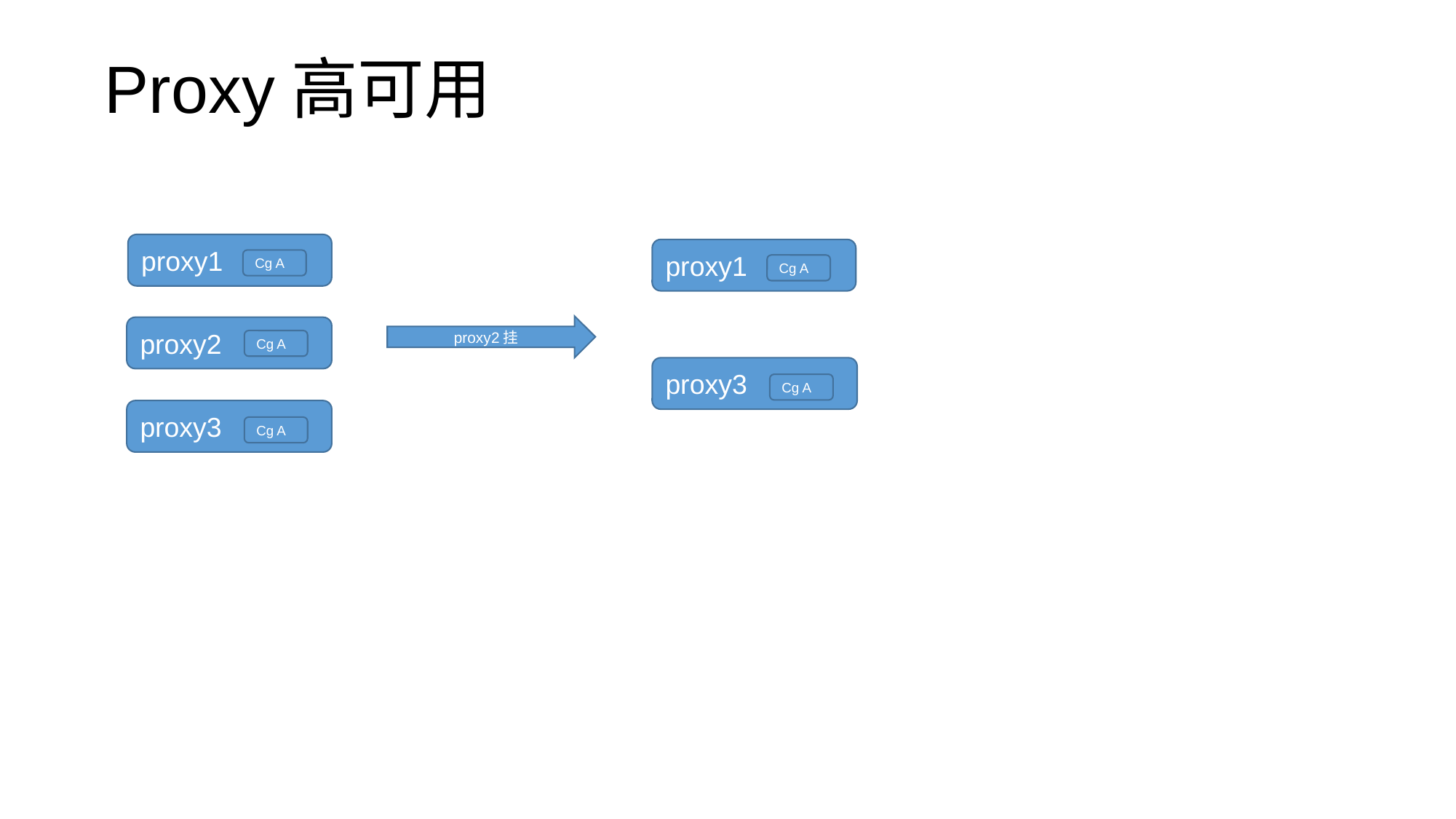

# Proxy高可用

proxy1
proxy1
Cg A
Cg A
proxy2挂
proxy2
Cg A
proxy3
Cg A
proxy3
Cg A